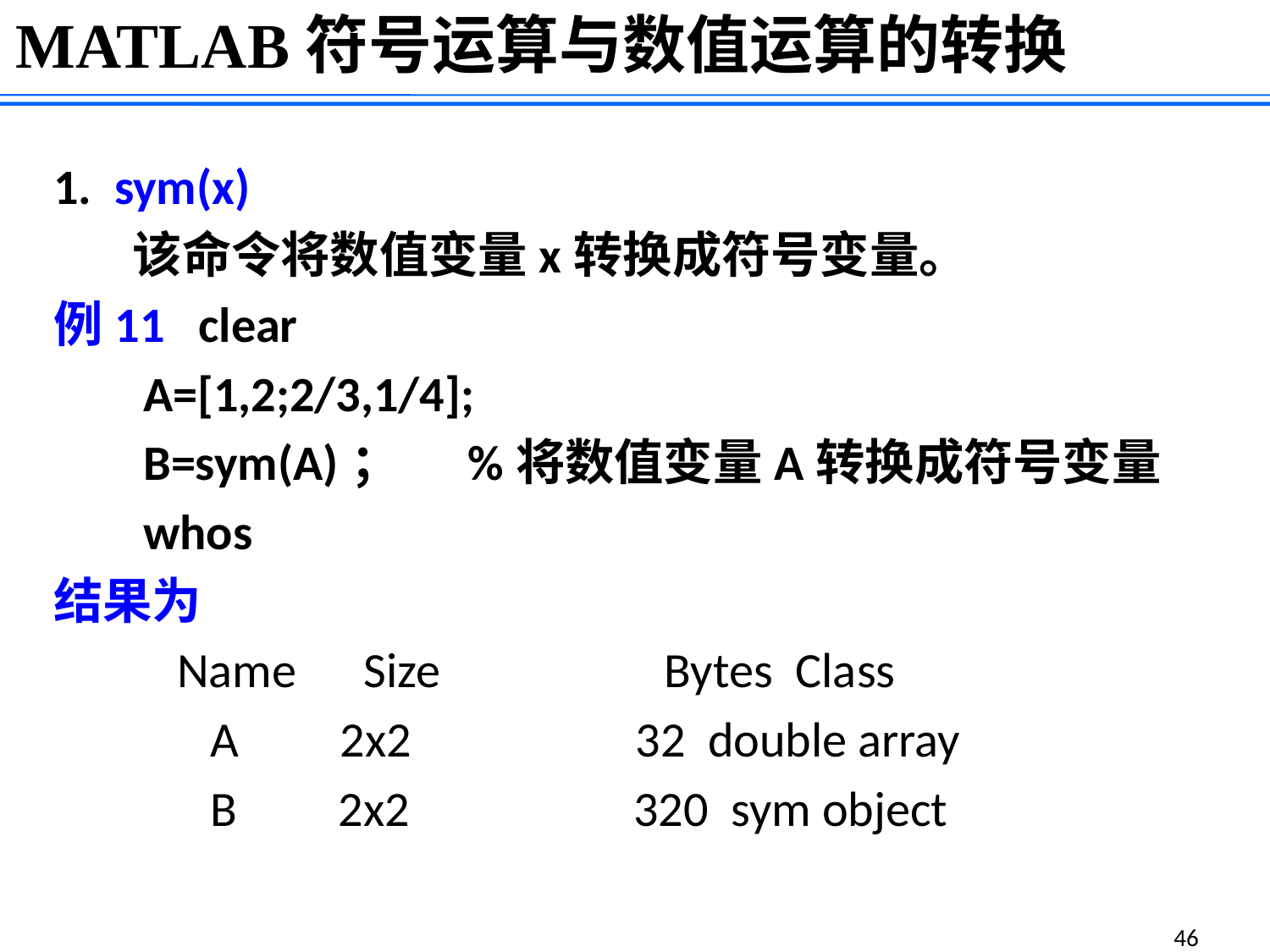

MATLAB符号运算与数值运算的转换

1.  sym(x)
      该命令将数值变量x转换成符号变量。
例11   clear
        A=[1,2;2/3,1/4];
        B=sym(A)；     %将数值变量A转换成符号变量
        whos
结果为
           Name      Size                    Bytes  Class
              A         2x2                    32  double array
              B         2x2                    320  sym object
46